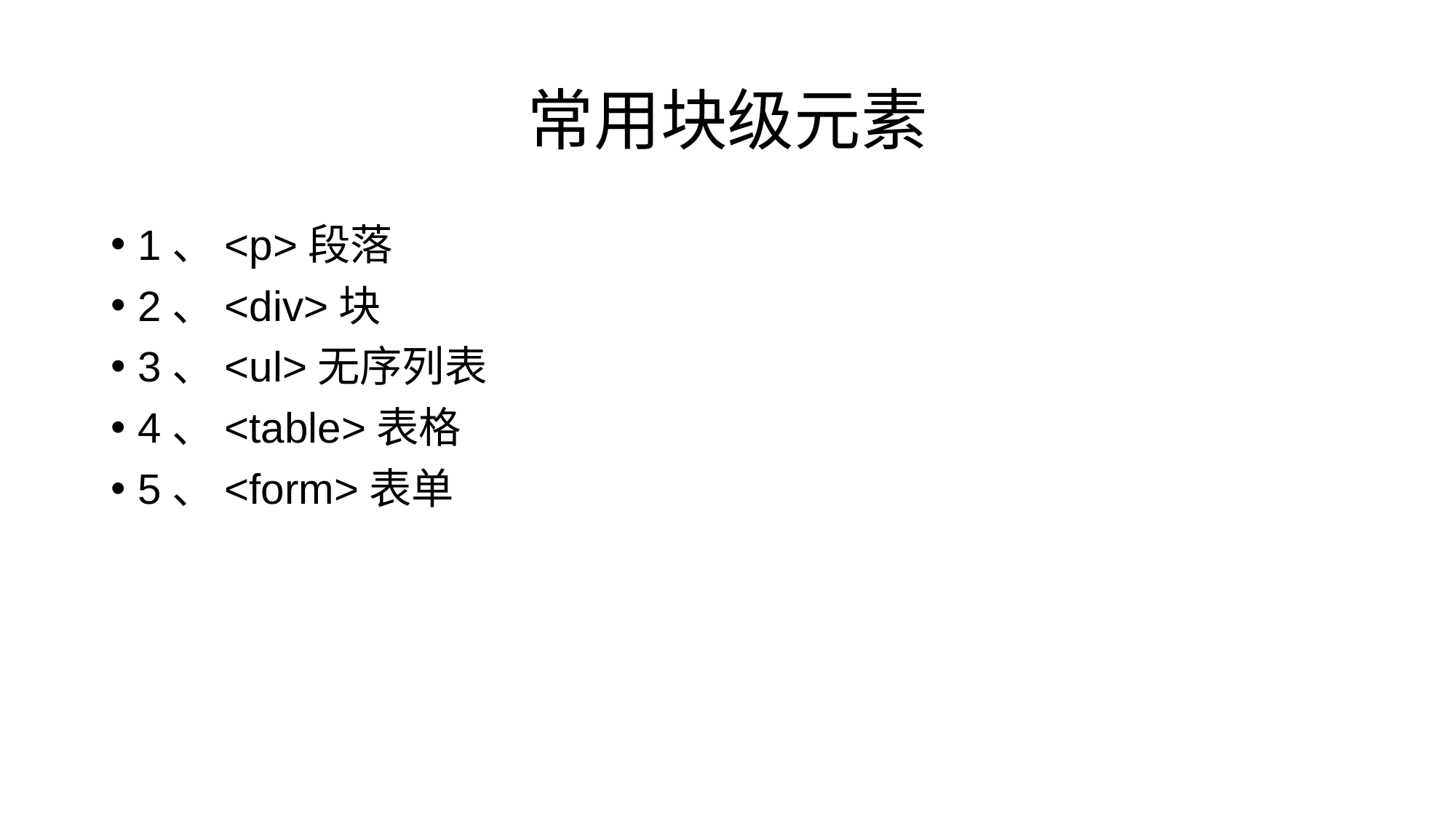

# 常用块级元素
1、<p>段落
2、<div>块
3、<ul>无序列表
4、<table>表格
5、<form>表单